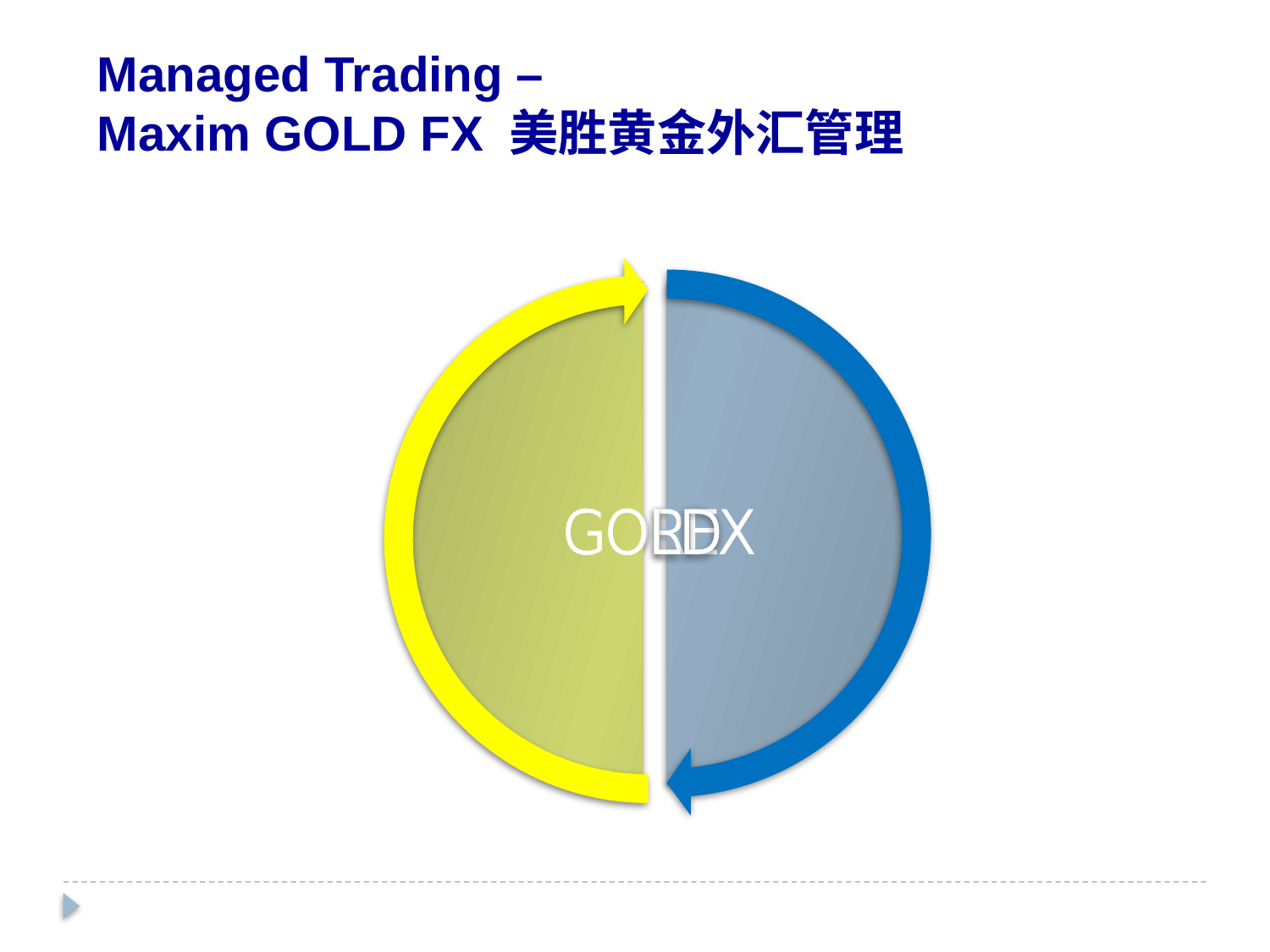

Managed Trading –
Maxim GOLD FX 美胜黄金外汇管理
FOREX
GOLD